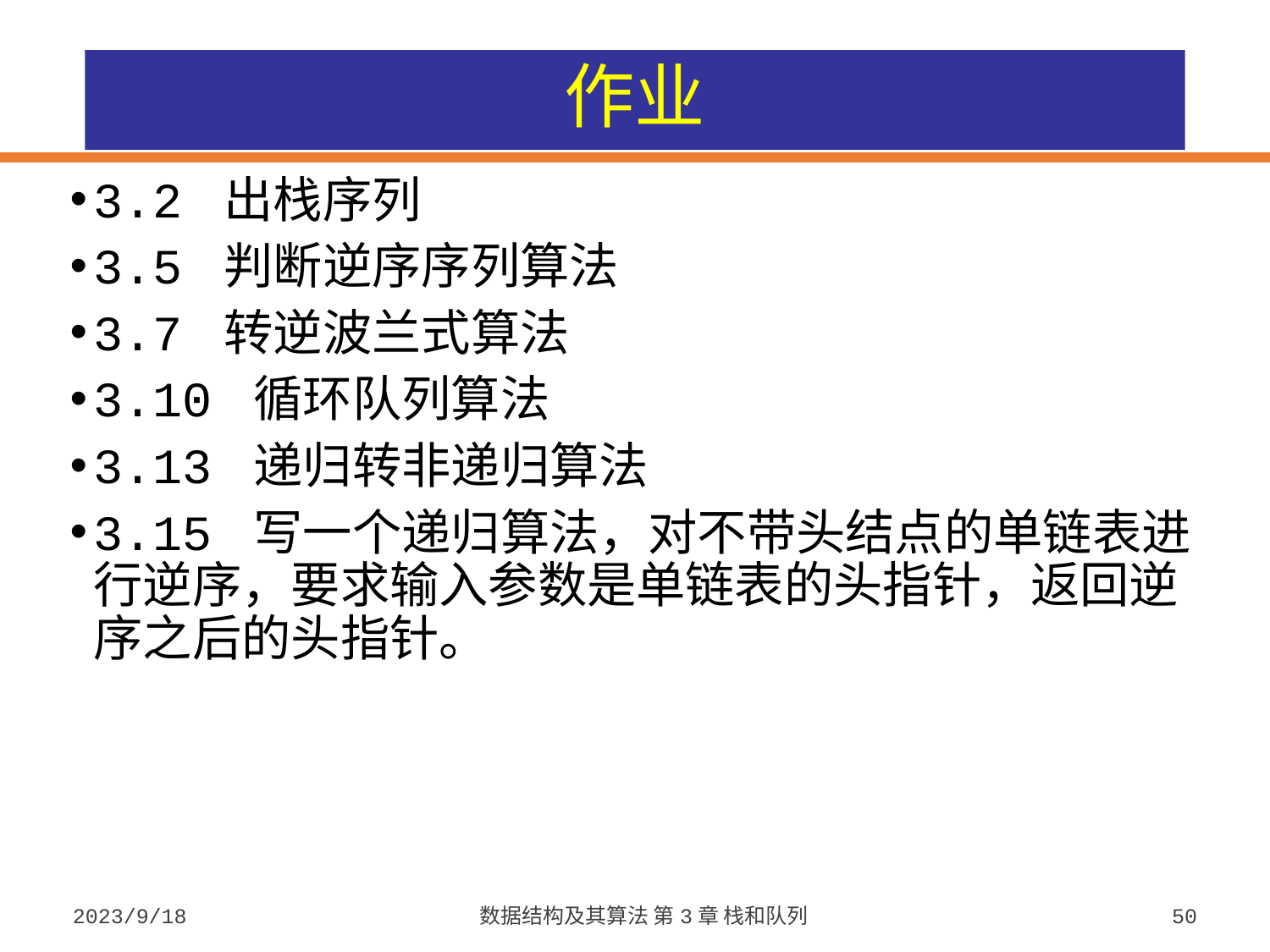

# 作业
3.2 出栈序列
3.5 判断逆序序列算法
3.7 转逆波兰式算法
3.10 循环队列算法
3.13 递归转非递归算法
3.15 写一个递归算法，对不带头结点的单链表进行逆序，要求输入参数是单链表的头指针，返回逆序之后的头指针。
2023/9/18
数据结构及其算法 第3章 栈和队列
50